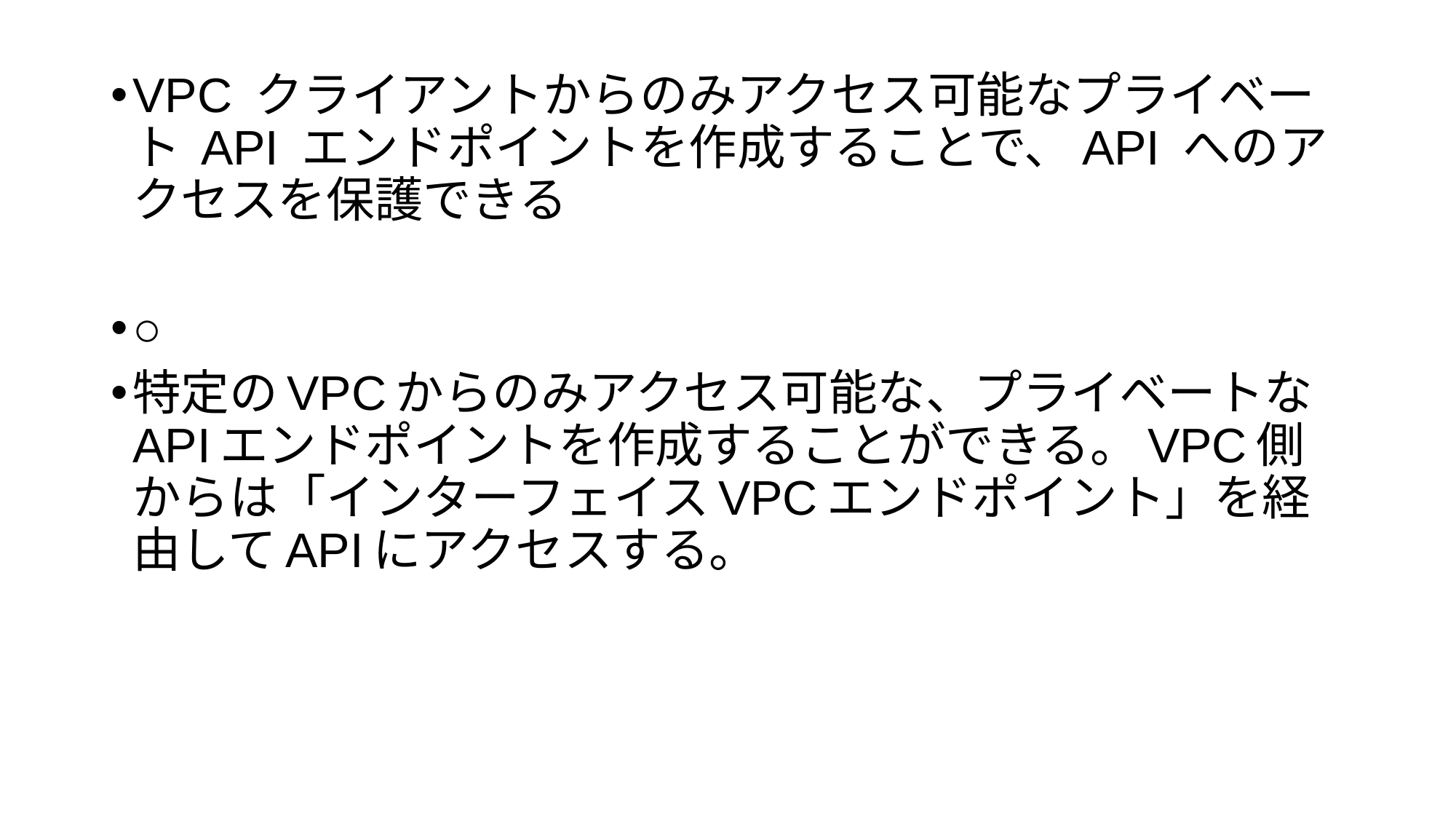

VPC クライアントからのみアクセス可能なプライベート API エンドポイントを作成することで、API へのアクセスを保護できる

○
特定のVPCからのみアクセス可能な、プライベートなAPIエンドポイントを作成することができる。VPC側からは「インターフェイスVPCエンドポイント」を経由してAPIにアクセスする。